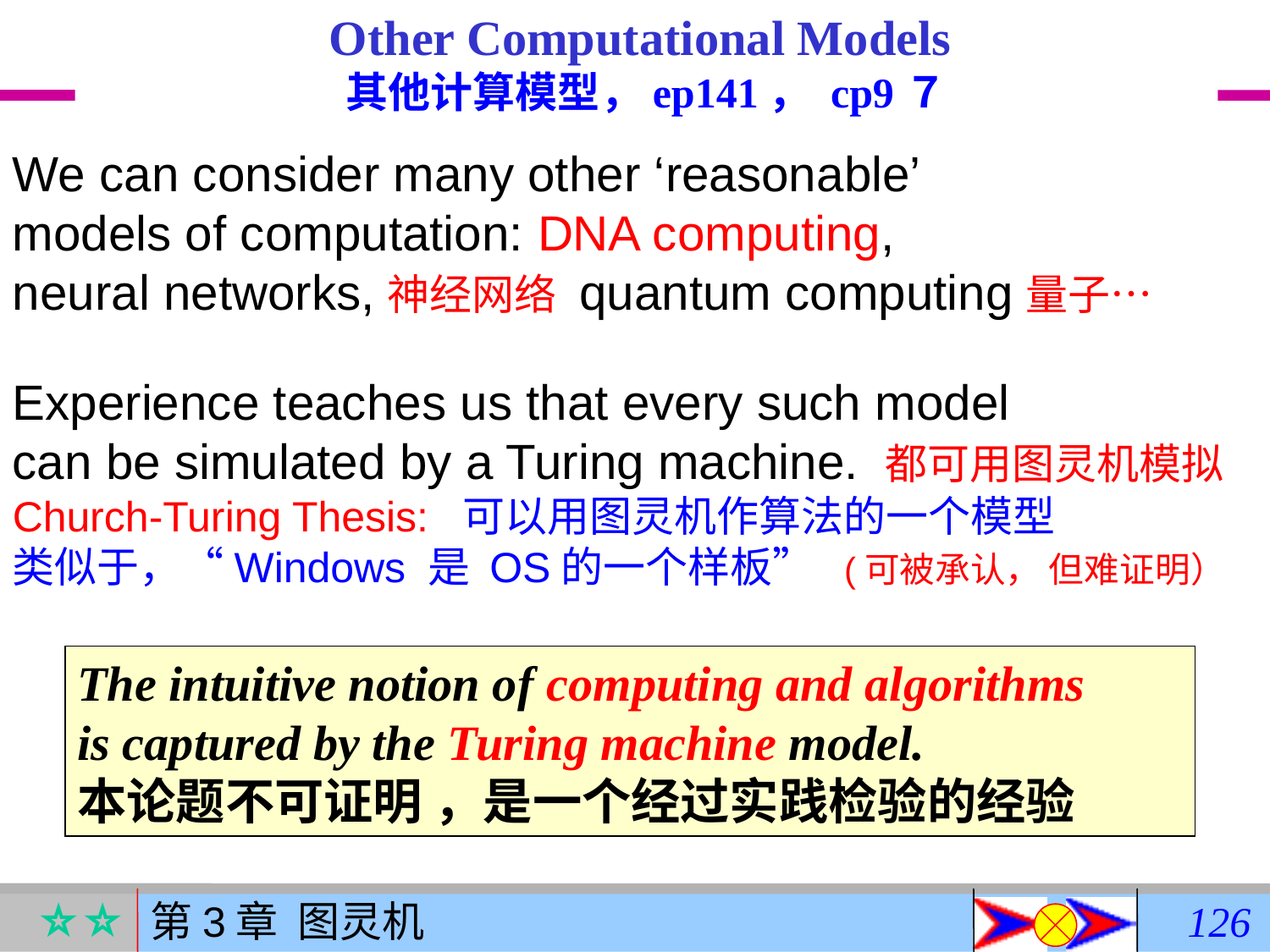

# Other Computational Models 其他计算模型，ep141， cp9７
We can consider many other ‘reasonable’
models of computation: DNA computing,
neural networks,神经网络 quantum computing量子…

Experience teaches us that every such model
can be simulated by a Turing machine. 都可用图灵机模拟
Church-Turing Thesis:  可以用图灵机作算法的一个模型
类似于，“Windows 是 OS的一个样板”  (可被承认， 但难证明）
The intuitive notion of computing and algorithms
is captured by the Turing machine model.
本论题不可证明 ，是一个经过实践检验的经验